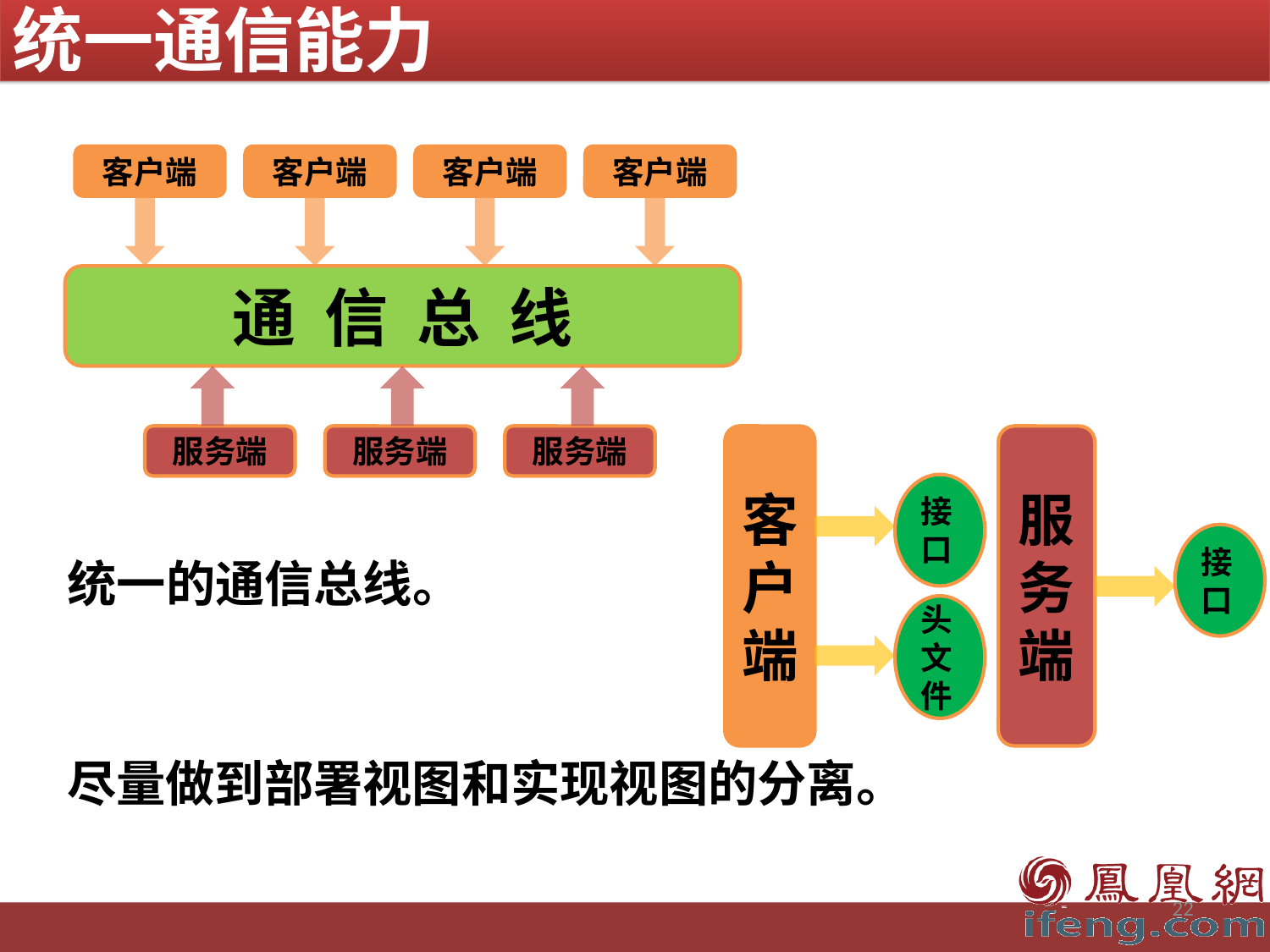

统一通信能力
客户端
客户端
客户端
客户端

通  信  总  线

服务端
服务端
服务端
客户端
服务端
接口

接口
统一的通信总线。

头文件

尽量做到部署视图和实现视图的分离。
22